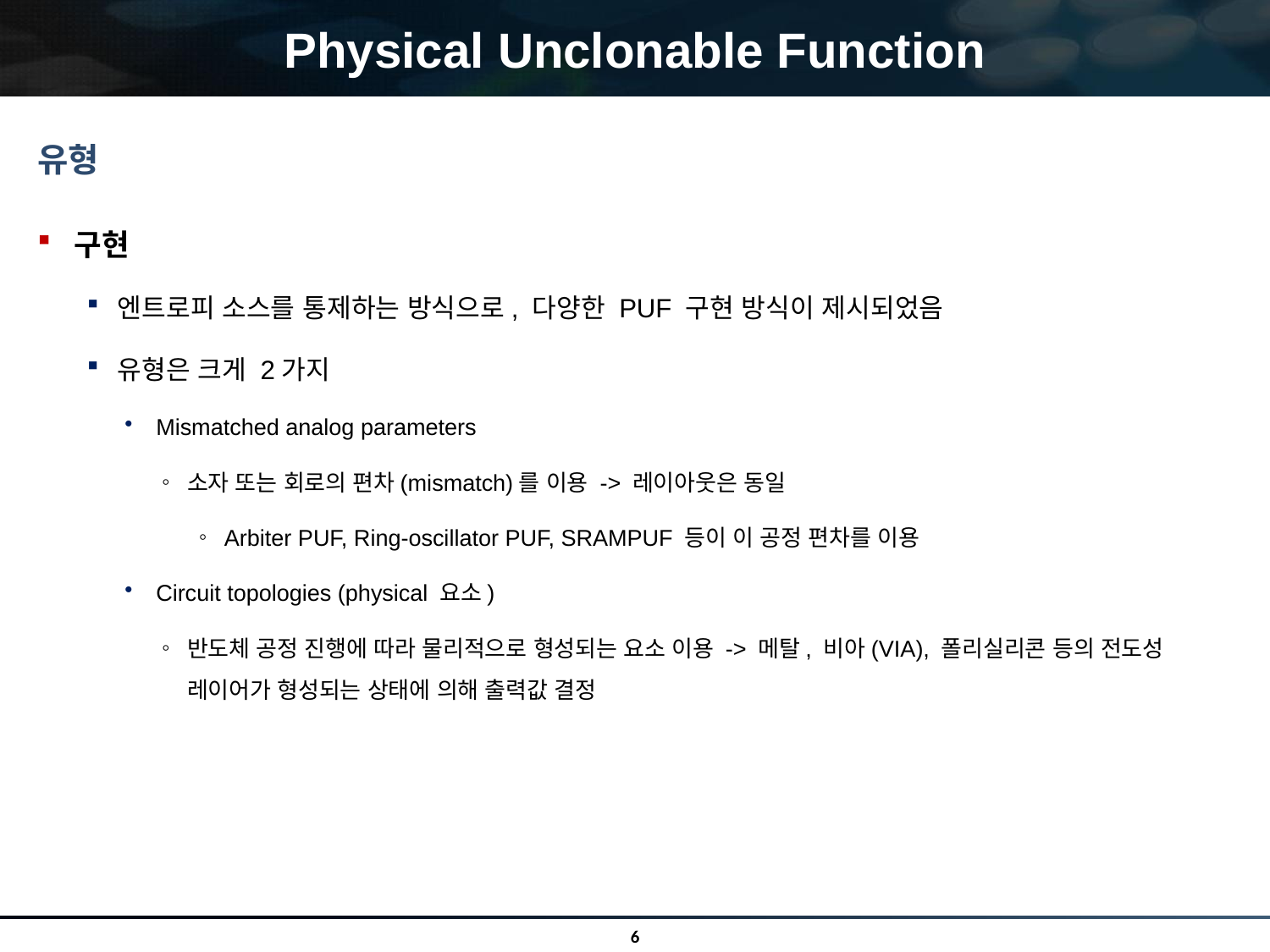

# Physical Unclonable Function
유형
구현
엔트로피 소스를 통제하는 방식으로, 다양한 PUF 구현 방식이 제시되었음
유형은 크게 2가지
Mismatched analog parameters
소자 또는 회로의 편차(mismatch)를 이용 -> 레이아웃은 동일
Arbiter PUF, Ring-oscillator PUF, SRAMPUF 등이 이 공정 편차를 이용
Circuit topologies (physical 요소)
반도체 공정 진행에 따라 물리적으로 형성되는 요소 이용 -> 메탈, 비아(VIA), 폴리실리콘 등의 전도성 레이어가 형성되는 상태에 의해 출력값 결정